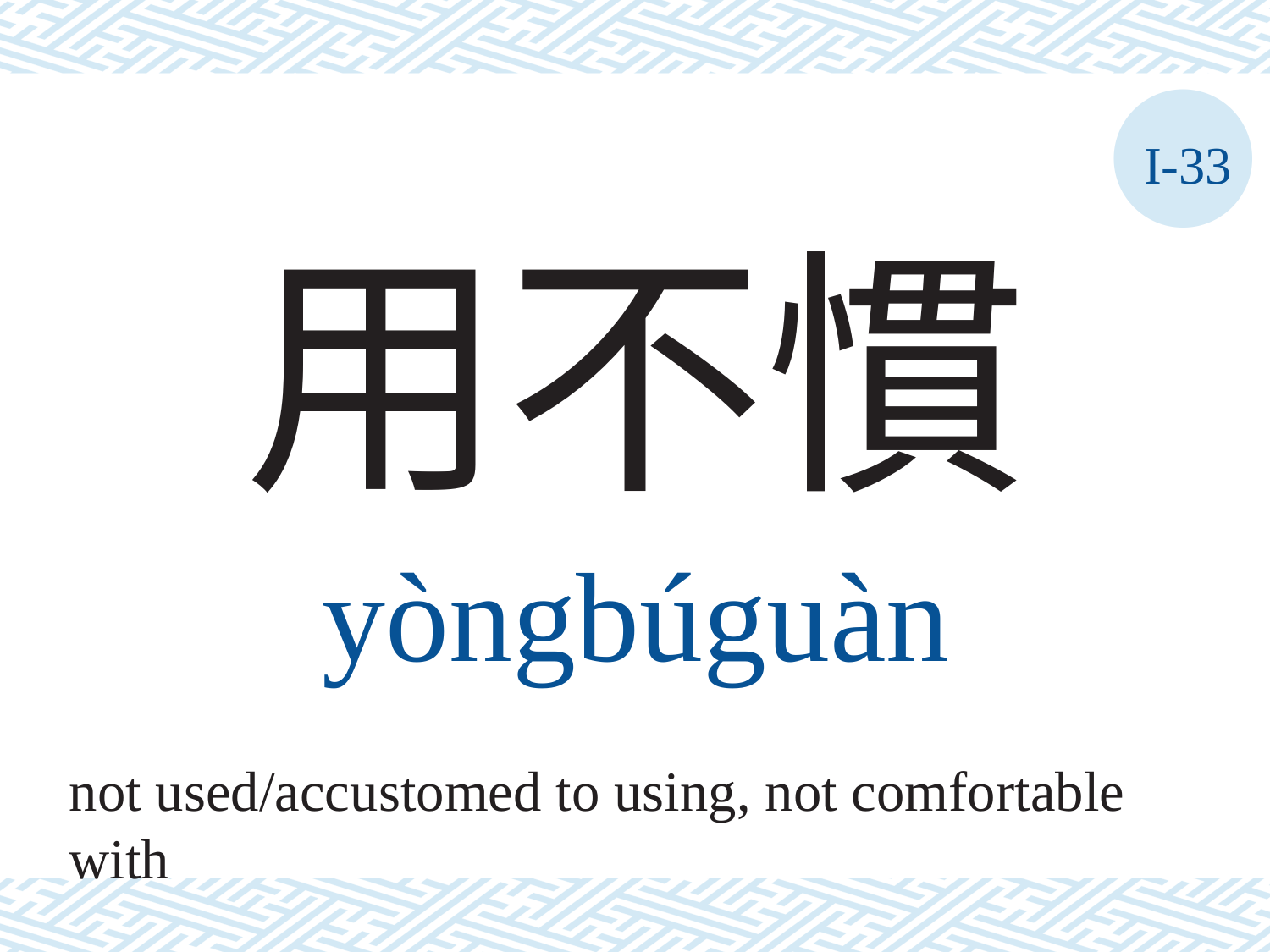

I-33
用不慣
yòngbúguàn

not used/accustomed to using, not comfortable with